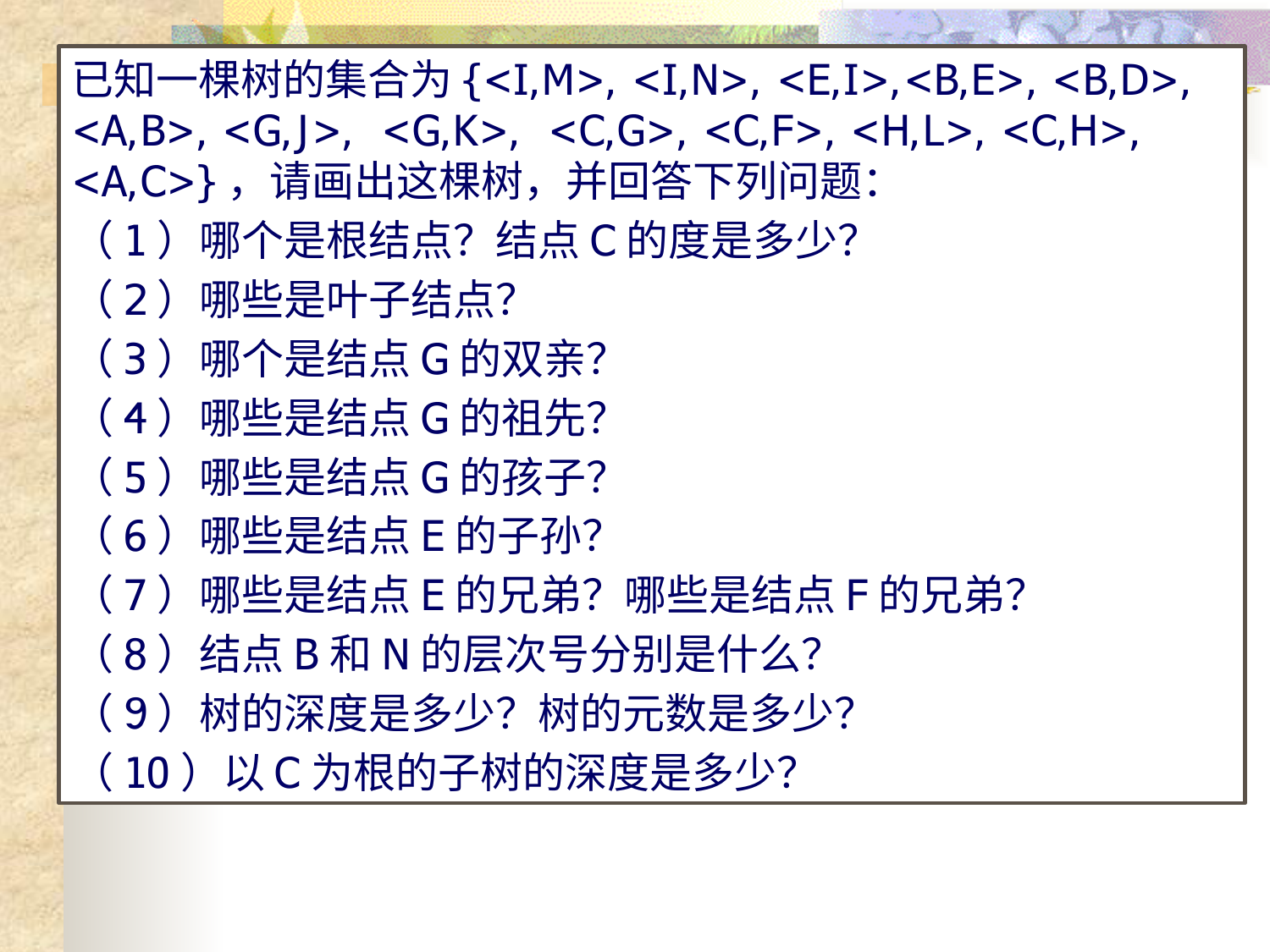

已知一棵树的集合为{<I,M>, <I,N>, <E,I>,<B,E>, <B,D>, <A,B>, <G,J>,  <G,K>,  <C,G>, <C,F>, <H,L>, <C,H>, <A,C>}，请画出这棵树，并回答下列问题：
（1）哪个是根结点？结点C的度是多少？
（2）哪些是叶子结点？
（3）哪个是结点G的双亲？
（4）哪些是结点G的祖先？
（5）哪些是结点G的孩子？
（6）哪些是结点E的子孙？
（7）哪些是结点E的兄弟？哪些是结点F的兄弟？
（8）结点B和N的层次号分别是什么？
（9）树的深度是多少？树的元数是多少？
（10）以C为根的子树的深度是多少？